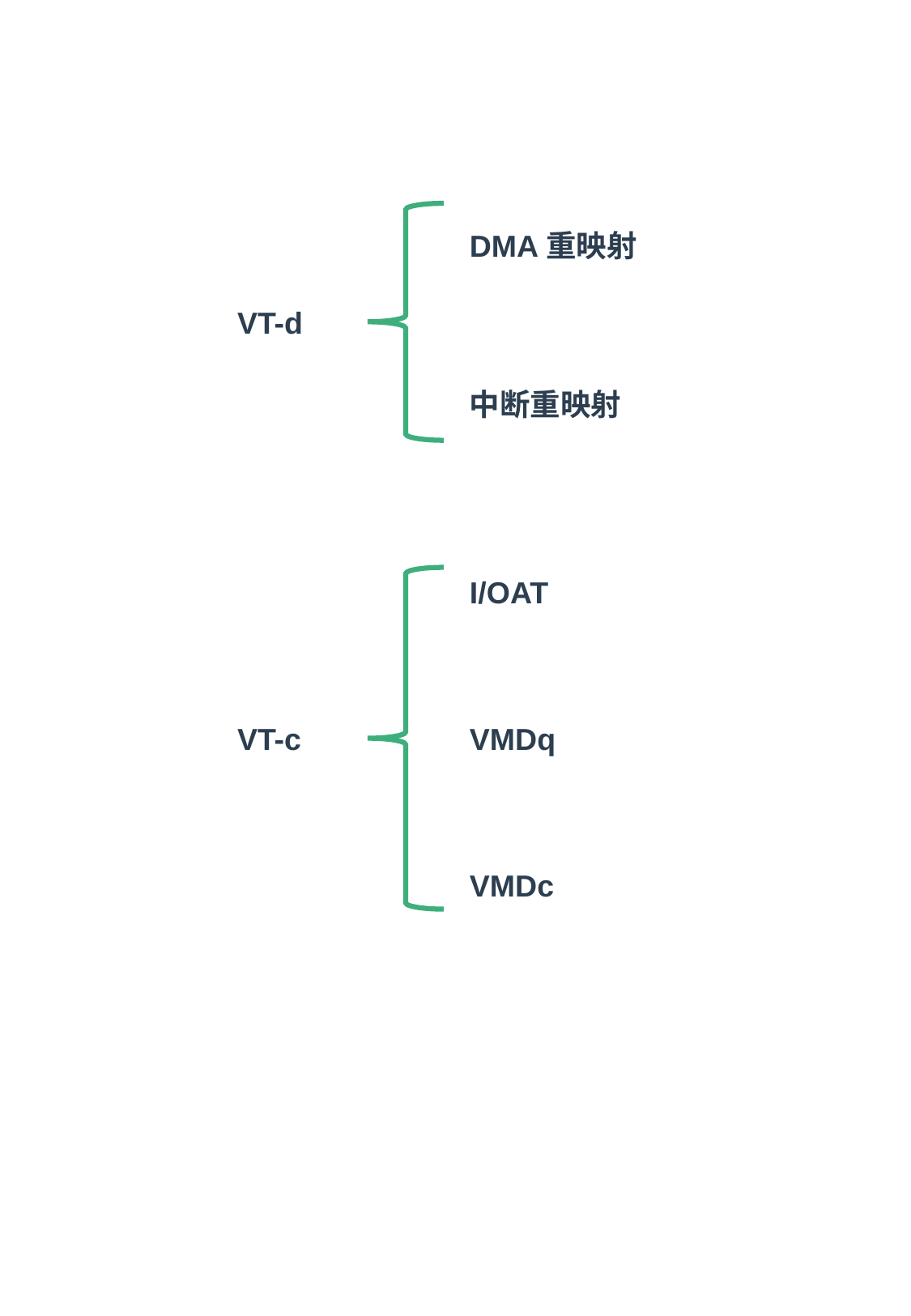

DMA重映射
VT-d
中断重映射

I/OAT
VT-c
VMDq
VMDc